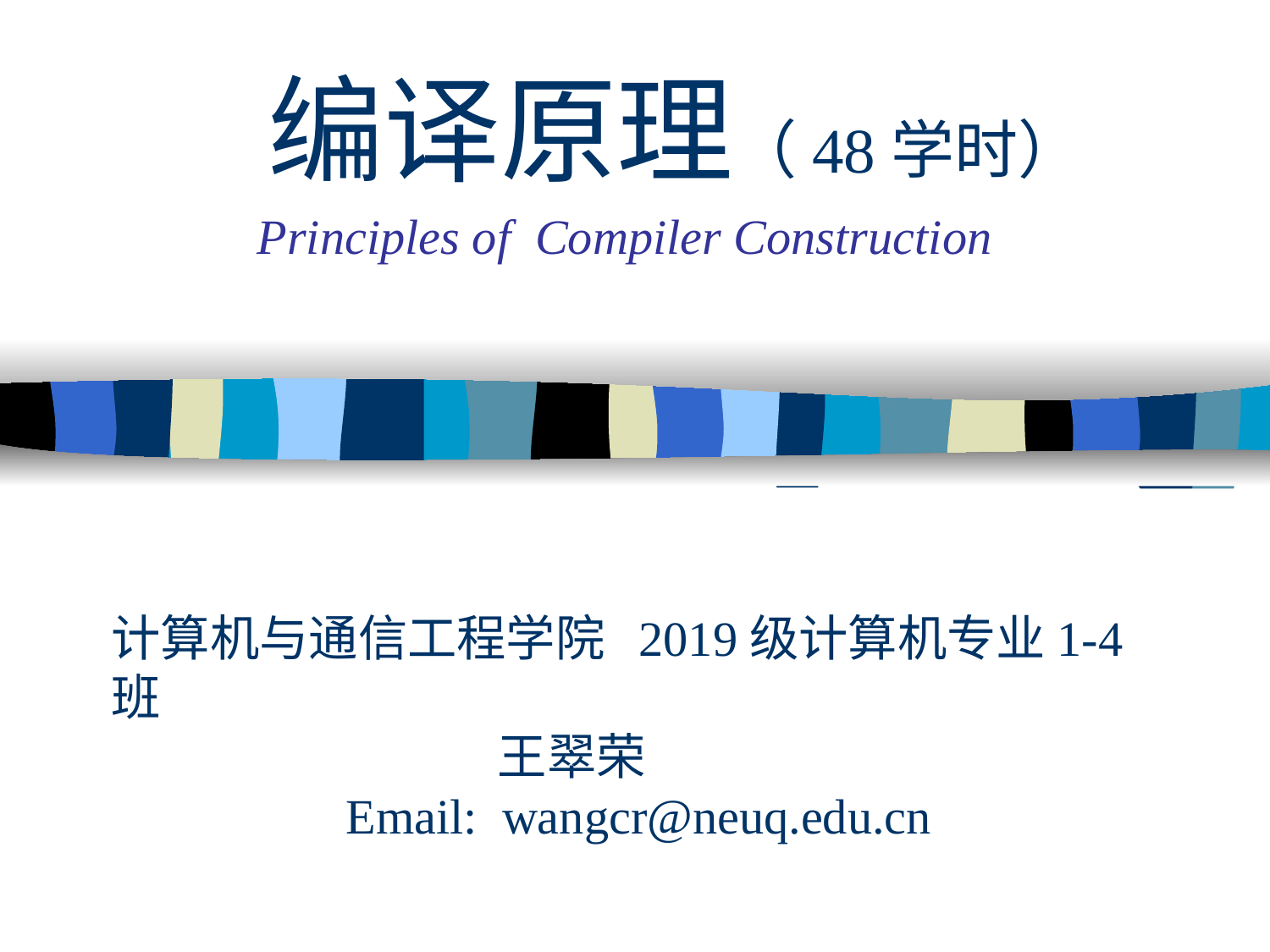

# 编译原理（48学时）
Principles of  Compiler Construction
计算机与通信工程学院  2019级计算机专业1-4班
                                  王翠荣
Email:  wangcr@neuq.edu.cn